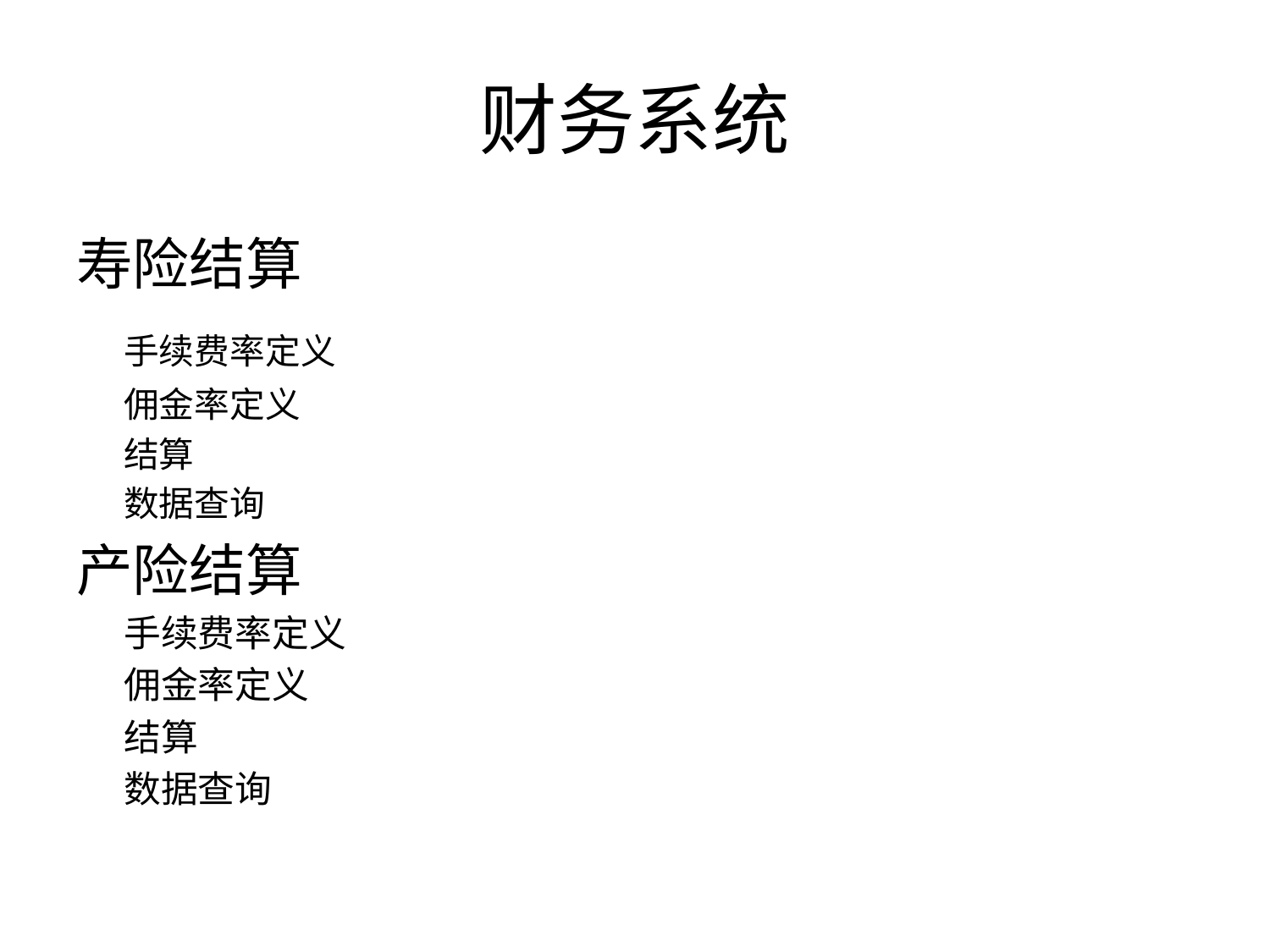

# 财务系统
寿险结算
	手续费率定义
	佣金率定义
	结算
	数据查询
产险结算
	手续费率定义
	佣金率定义
	结算
	数据查询